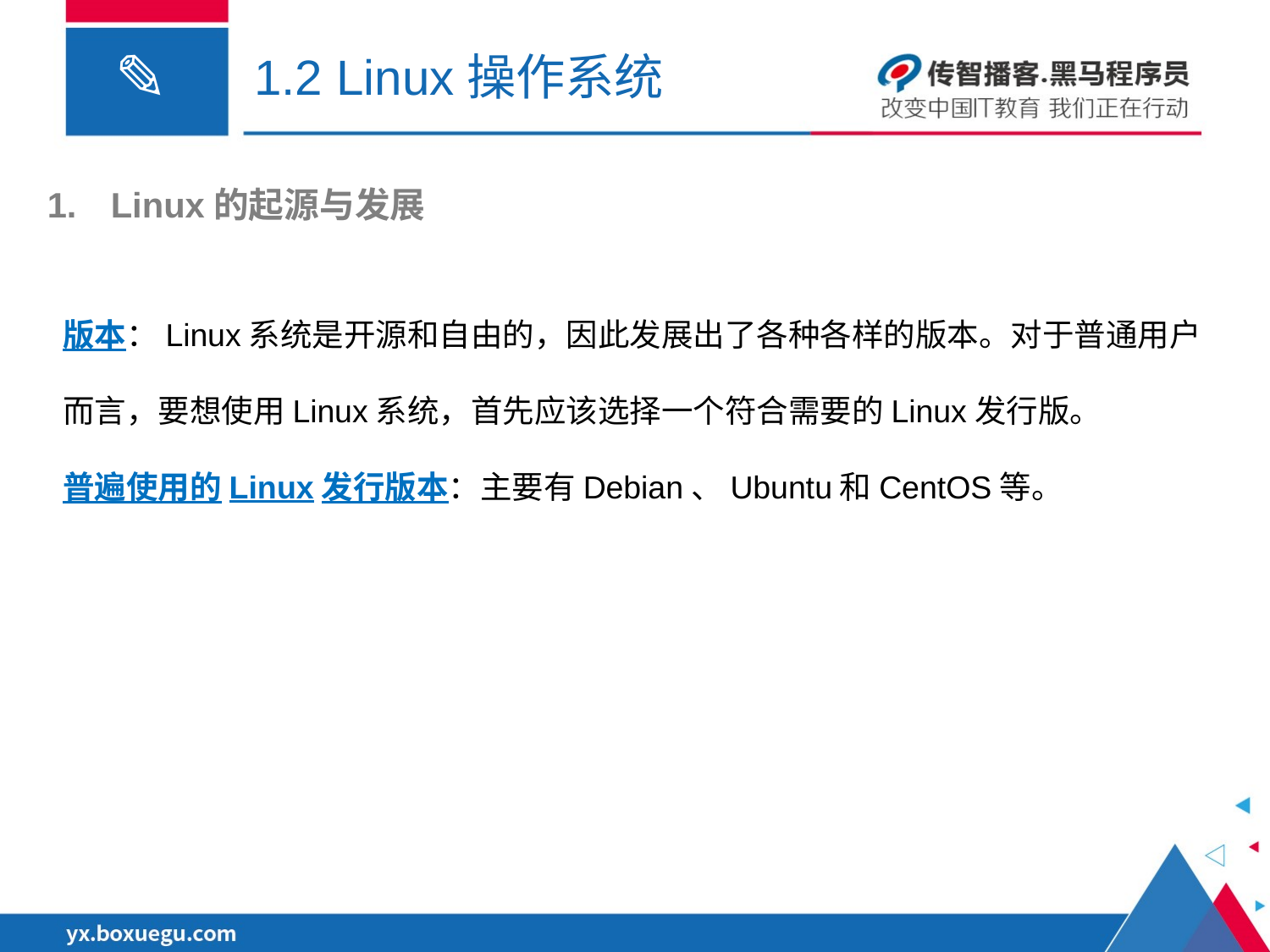

# 1.2 Linux操作系统
Linux的起源与发展
版本：Linux系统是开源和自由的，因此发展出了各种各样的版本。对于普通用户而言，要想使用Linux系统，首先应该选择一个符合需要的Linux发行版。
普遍使用的Linux发行版本：主要有Debian、Ubuntu和CentOS等。